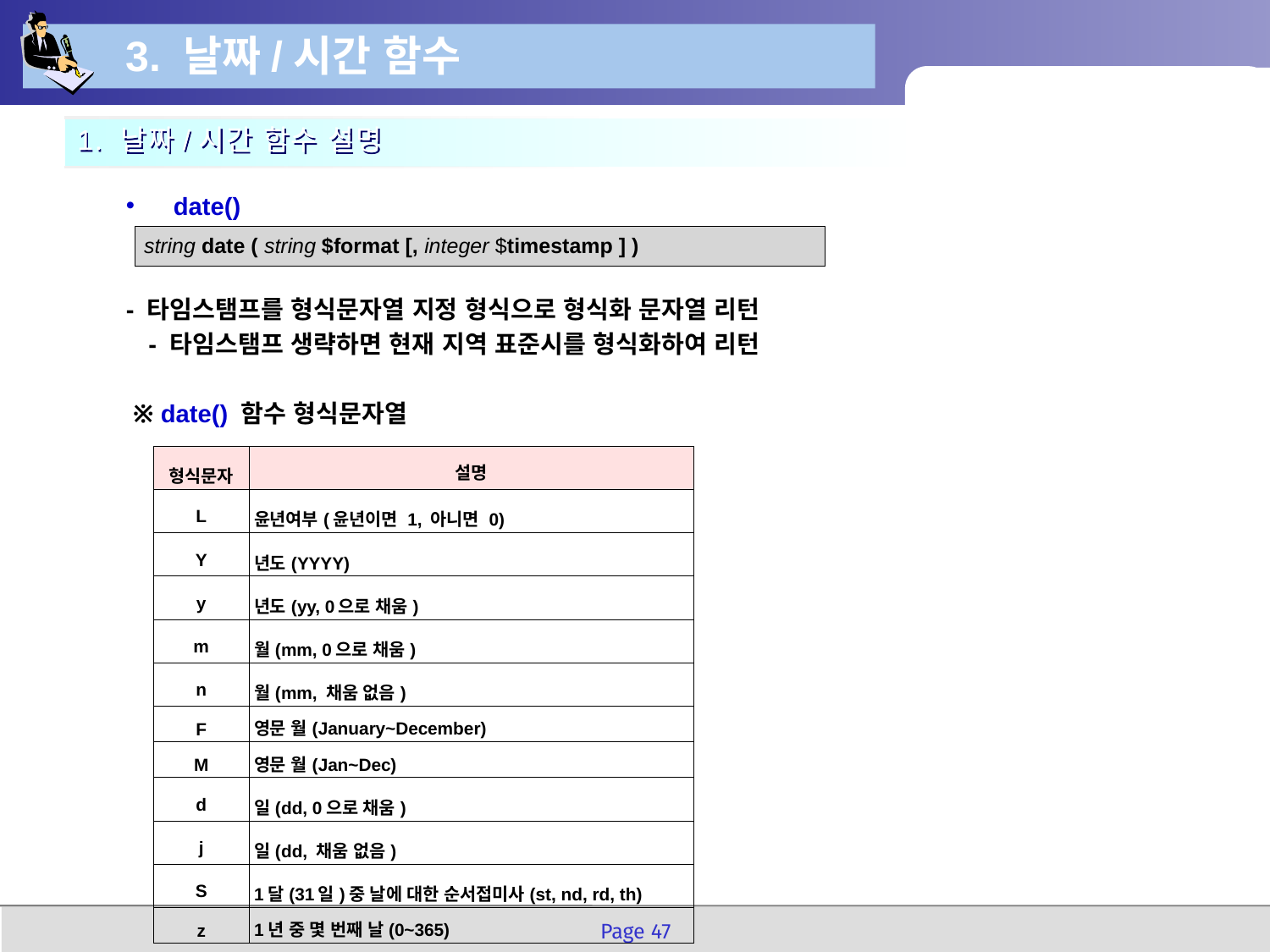

3. 날짜/시간 함수
1. 날짜/시간 함수 설명

date()

- 타임스탬프를 형식문자열 지정 형식으로 형식화 문자열 리턴
- 타임스탬프 생략하면 현재 지역 표준시를 형식화하여 리턴

 ※ date() 함수 형식문자열

| string date ( string $format [, integer $timestamp ] ) |
| --- |
| 형식문자 | 설명 |
| --- | --- |
| L | 윤년여부(윤년이면 1, 아니면 0) |
| Y | 년도(YYYY) |
| y | 년도(yy, 0으로 채움) |
| m | 월(mm, 0으로 채움) |
| n | 월(mm, 채움 없음) |
| F | 영문 월(January~December) |
| M | 영문 월(Jan~Dec) |
| d | 일(dd, 0으로 채움) |
| j | 일(dd, 채움 없음) |
| S | 1달(31일)중 날에 대한 순서접미사(st, nd, rd, th) |
| z | 1년 중 몇 번째 날(0~365) |
Page 47